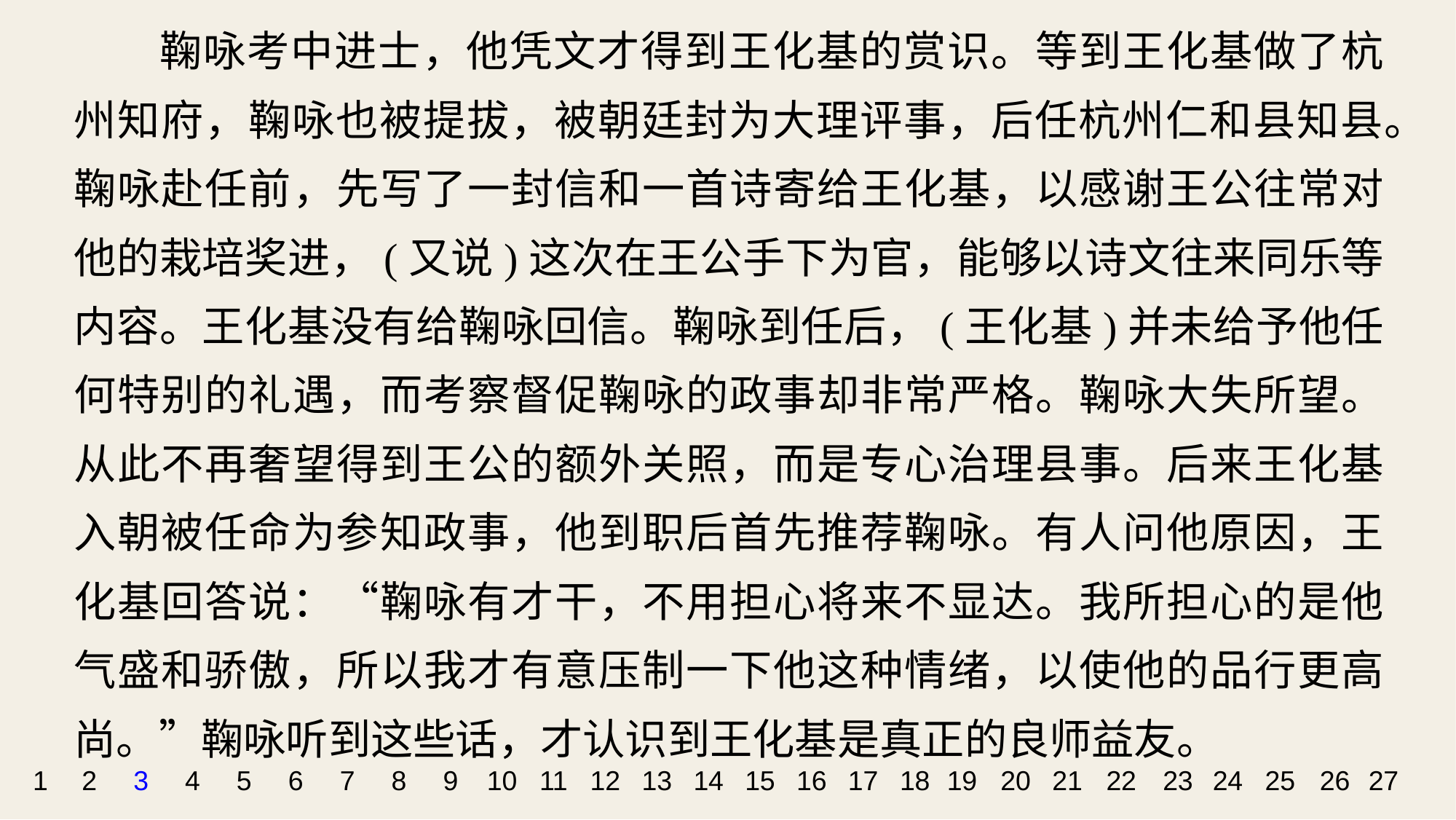

鞠咏考中进士，他凭文才得到王化基的赏识。等到王化基做了杭州知府，鞠咏也被提拔，被朝廷封为大理评事，后任杭州仁和县知县。鞠咏赴任前，先写了一封信和一首诗寄给王化基，以感谢王公往常对他的栽培奖进，(又说)这次在王公手下为官，能够以诗文往来同乐等内容。王化基没有给鞠咏回信。鞠咏到任后，(王化基)并未给予他任何特别的礼遇，而考察督促鞠咏的政事却非常严格。鞠咏大失所望。从此不再奢望得到王公的额外关照，而是专心治理县事。后来王化基入朝被任命为参知政事，他到职后首先推荐鞠咏。有人问他原因，王化基回答说：“鞠咏有才干，不用担心将来不显达。我所担心的是他气盛和骄傲，所以我才有意压制一下他这种情绪，以使他的品行更高尚。”鞠咏听到这些话，才认识到王化基是真正的良师益友。
1
2
3
4
5
6
7
8
9
10
11
12
13
14
15
16
17
18
19
20
21
22
23
24
25
26
27